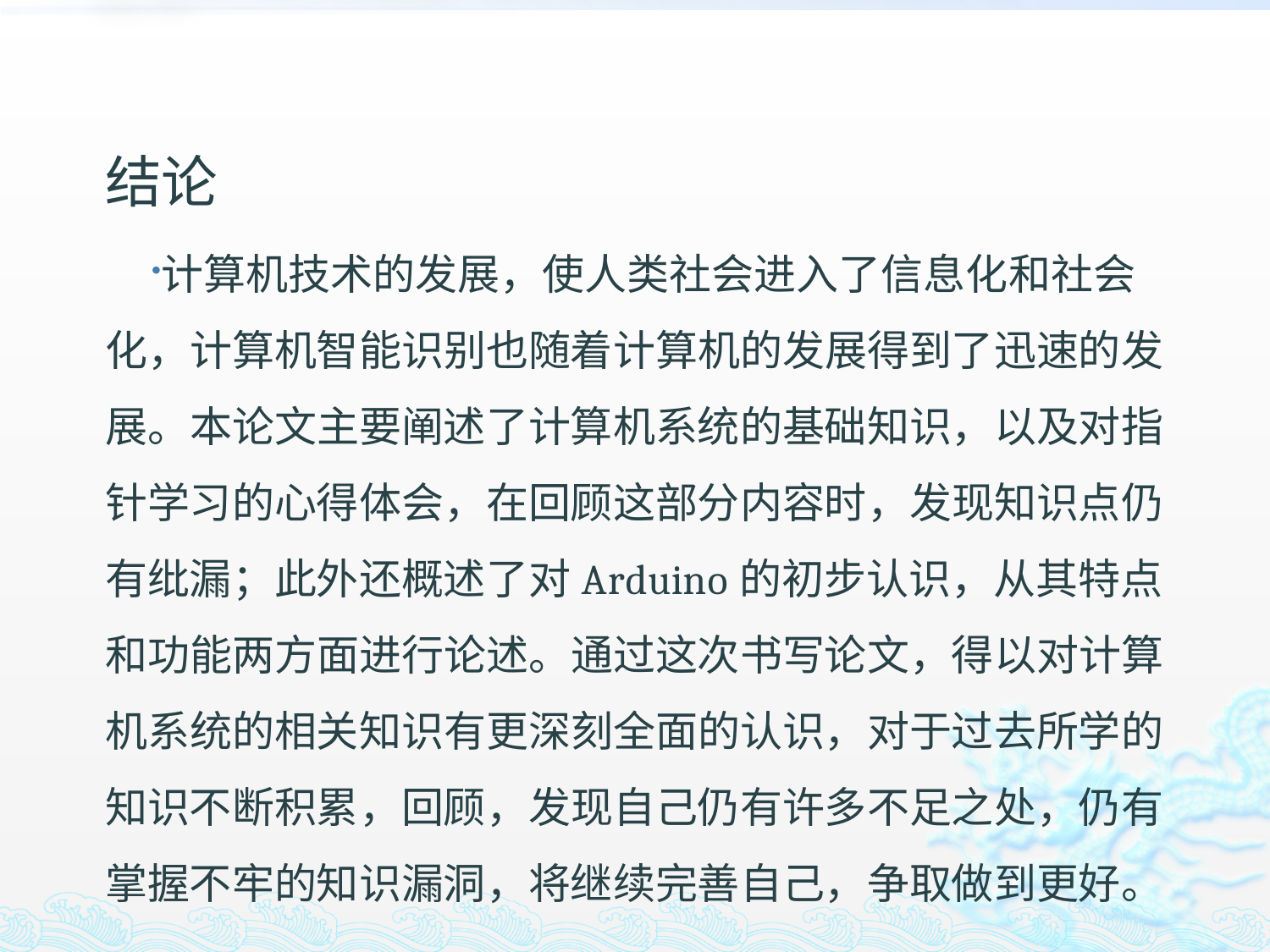

#
结论
计算机技术的发展，使人类社会进入了信息化和社会化，计算机智能识别也随着计算机的发展得到了迅速的发展。本论文主要阐述了计算机系统的基础知识，以及对指针学习的心得体会，在回顾这部分内容时，发现知识点仍有纰漏；此外还概述了对Arduino的初步认识，从其特点和功能两方面进行论述。通过这次书写论文，得以对计算机系统的相关知识有更深刻全面的认识，对于过去所学的知识不断积累，回顾，发现自己仍有许多不足之处，仍有掌握不牢的知识漏洞，将继续完善自己，争取做到更好。